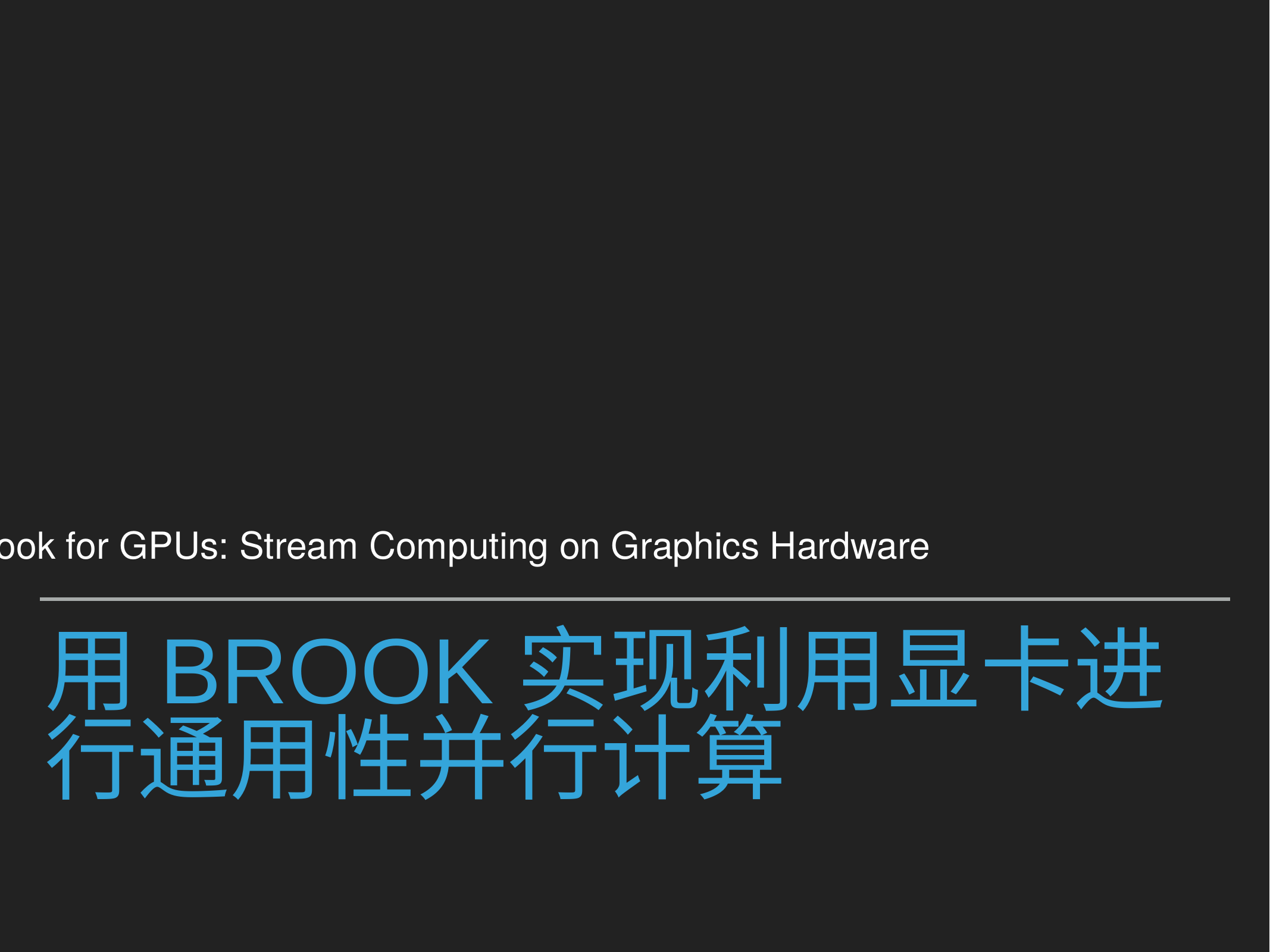

Brook for GPUs: Stream Computing on Graphics Hardware
# 用Brook实现利用显卡进行通用性并行计算